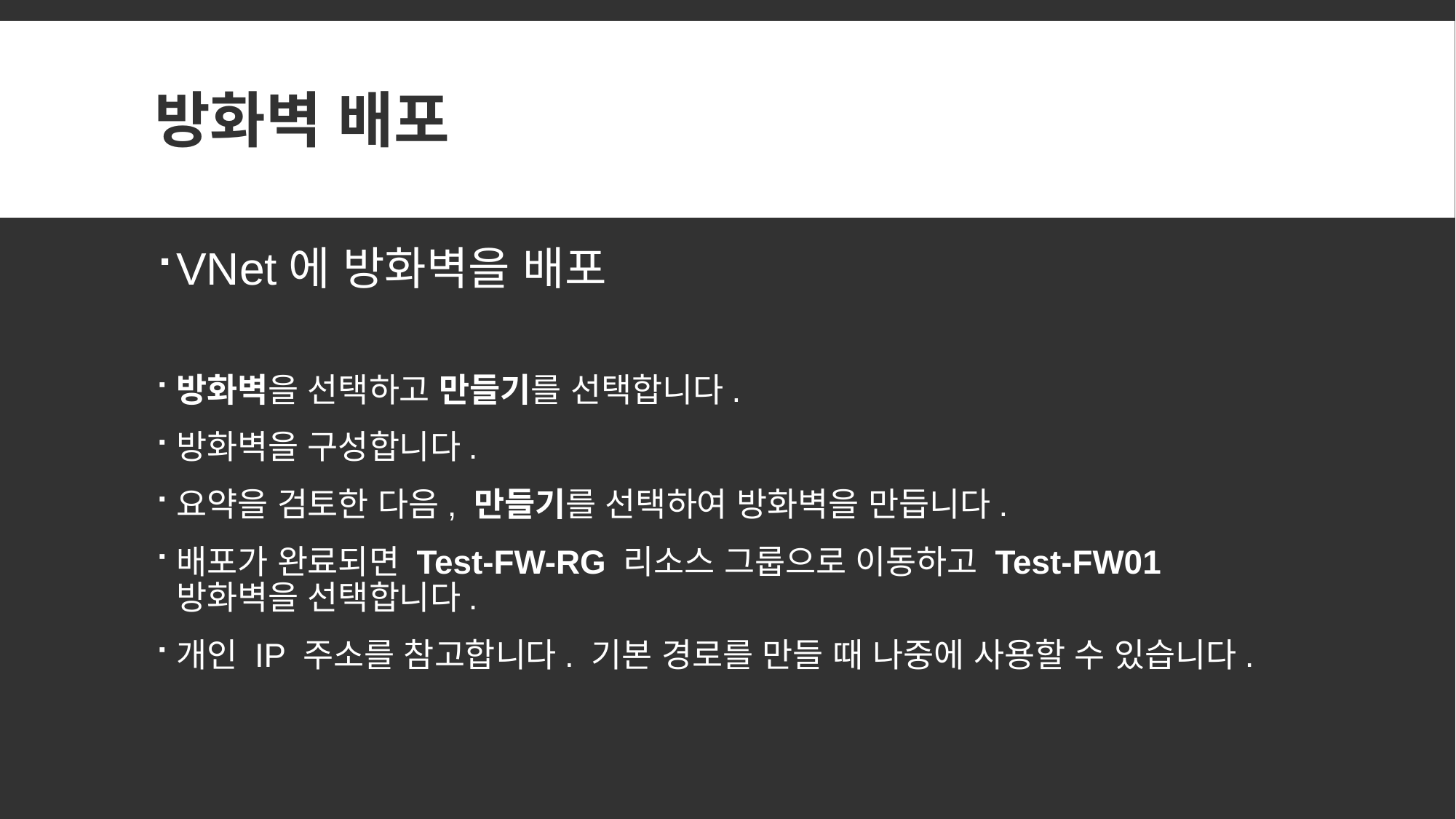

# 방화벽 배포
VNet에 방화벽을 배포

방화벽을 선택하고 만들기를 선택합니다.
방화벽을 구성합니다.
요약을 검토한 다음, 만들기를 선택하여 방화벽을 만듭니다.
배포가 완료되면 Test-FW-RG 리소스 그룹으로 이동하고 Test-FW01 방화벽을 선택합니다.
개인 IP 주소를 참고합니다. 기본 경로를 만들 때 나중에 사용할 수 있습니다.